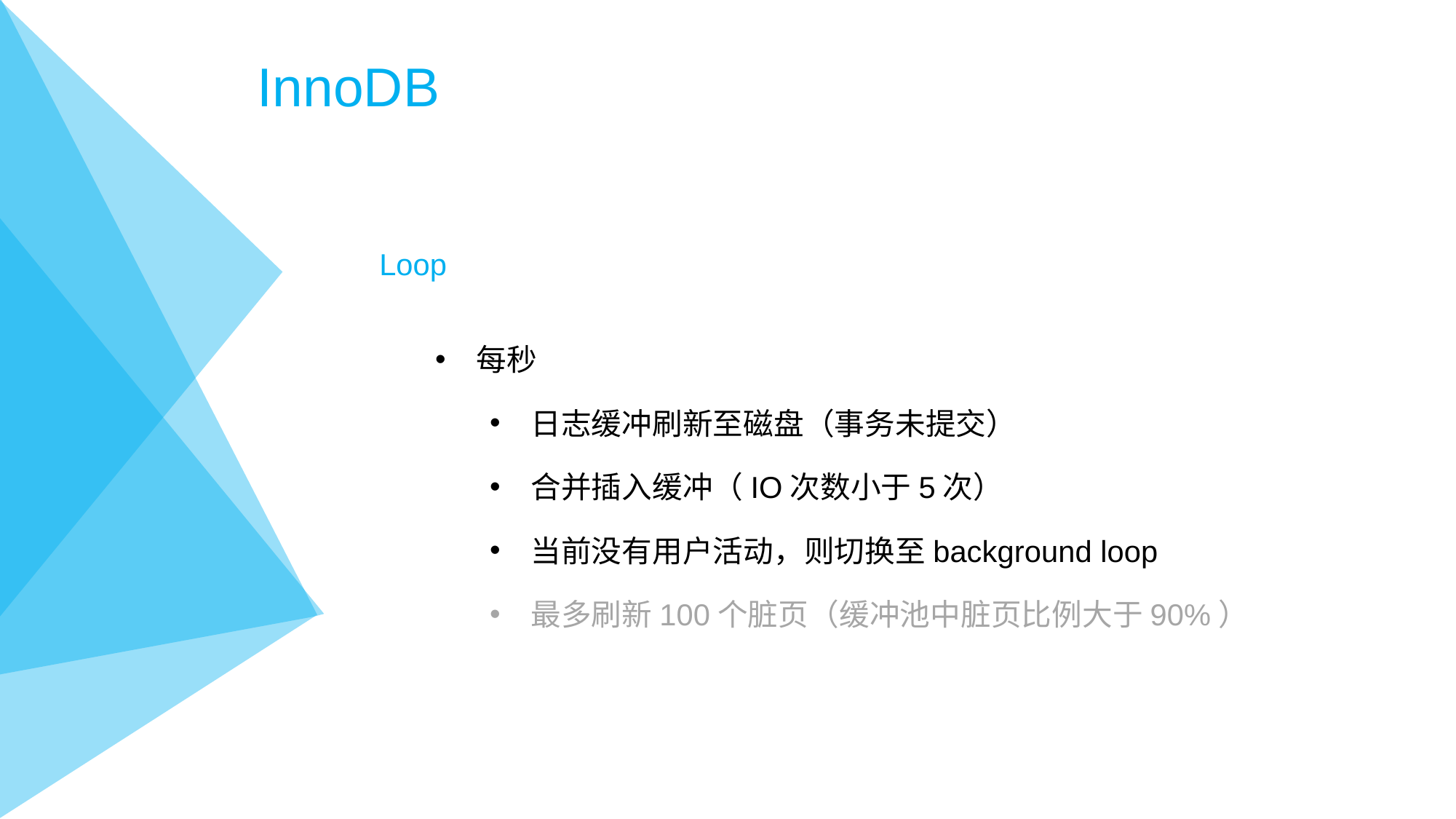

# InnoDB
Loop

每秒
日志缓冲刷新至磁盘（事务未提交）
合并插入缓冲（IO次数小于5次）
当前没有用户活动，则切换至background loop
最多刷新100个脏页（缓冲池中脏页比例大于90%）